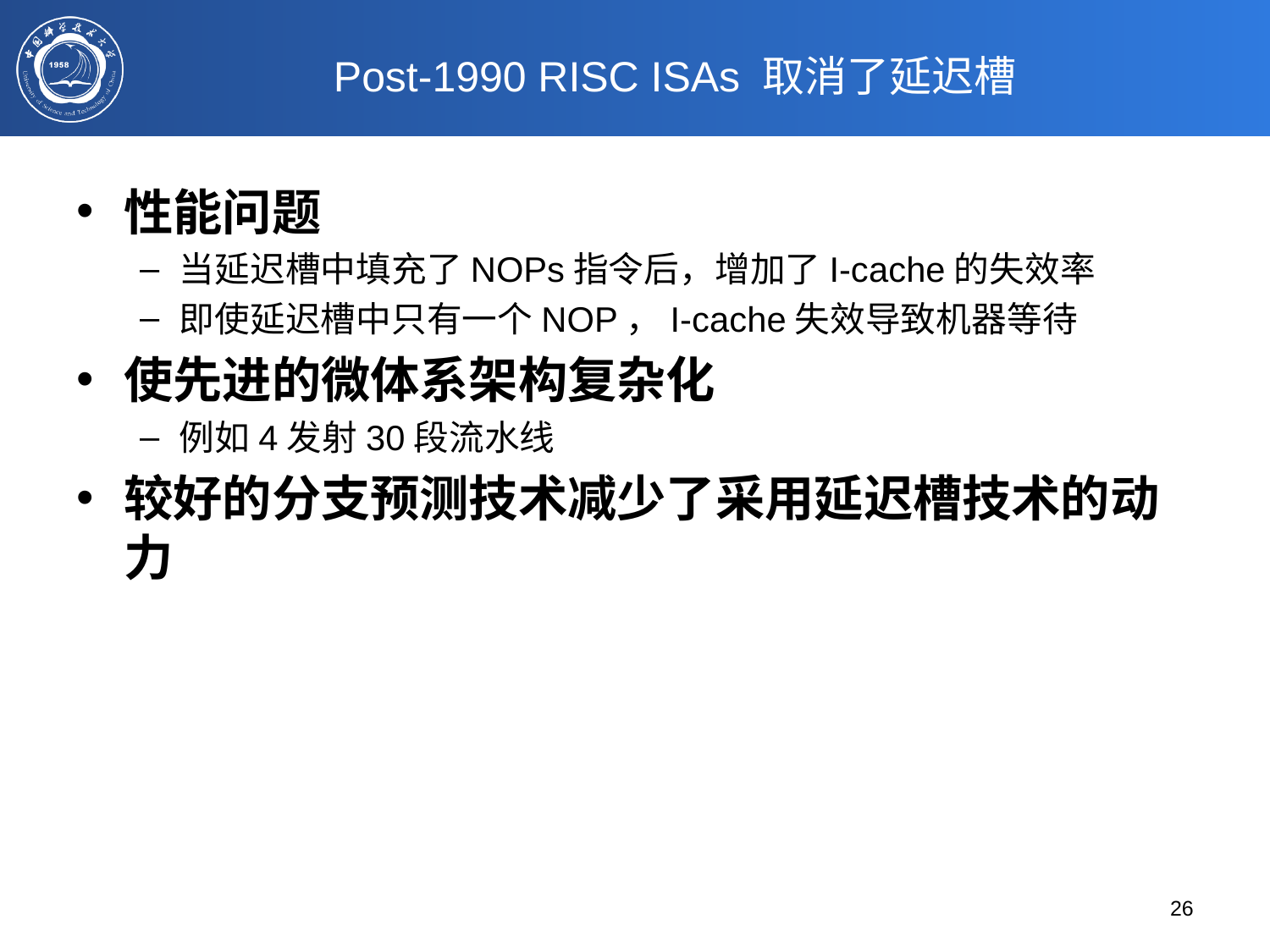

# Post-1990 RISC ISAs 取消了延迟槽
性能问题
当延迟槽中填充了NOPs指令后，增加了I-cache的失效率
即使延迟槽中只有一个NOP，I-cache失效导致机器等待
使先进的微体系架构复杂化
例如4发射30段流水线
较好的分支预测技术减少了采用延迟槽技术的动力
26